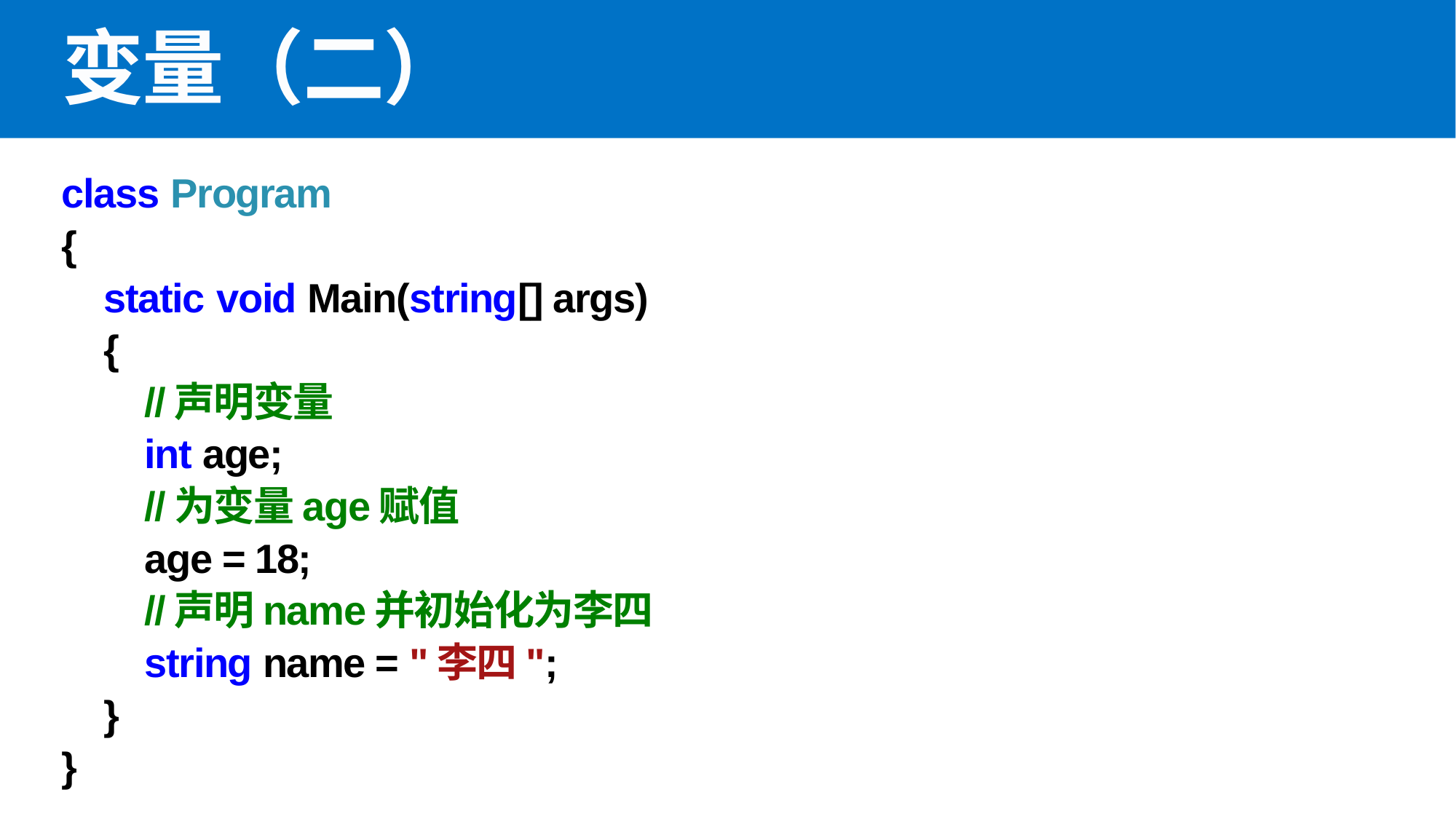

# 变量（二）
class Program
{
    static void Main(string[] args)
    {
        //声明变量
        int age;
        //为变量age赋值
        age = 18;
        //声明name并初始化为李四
        string name = "李四";
    }
}